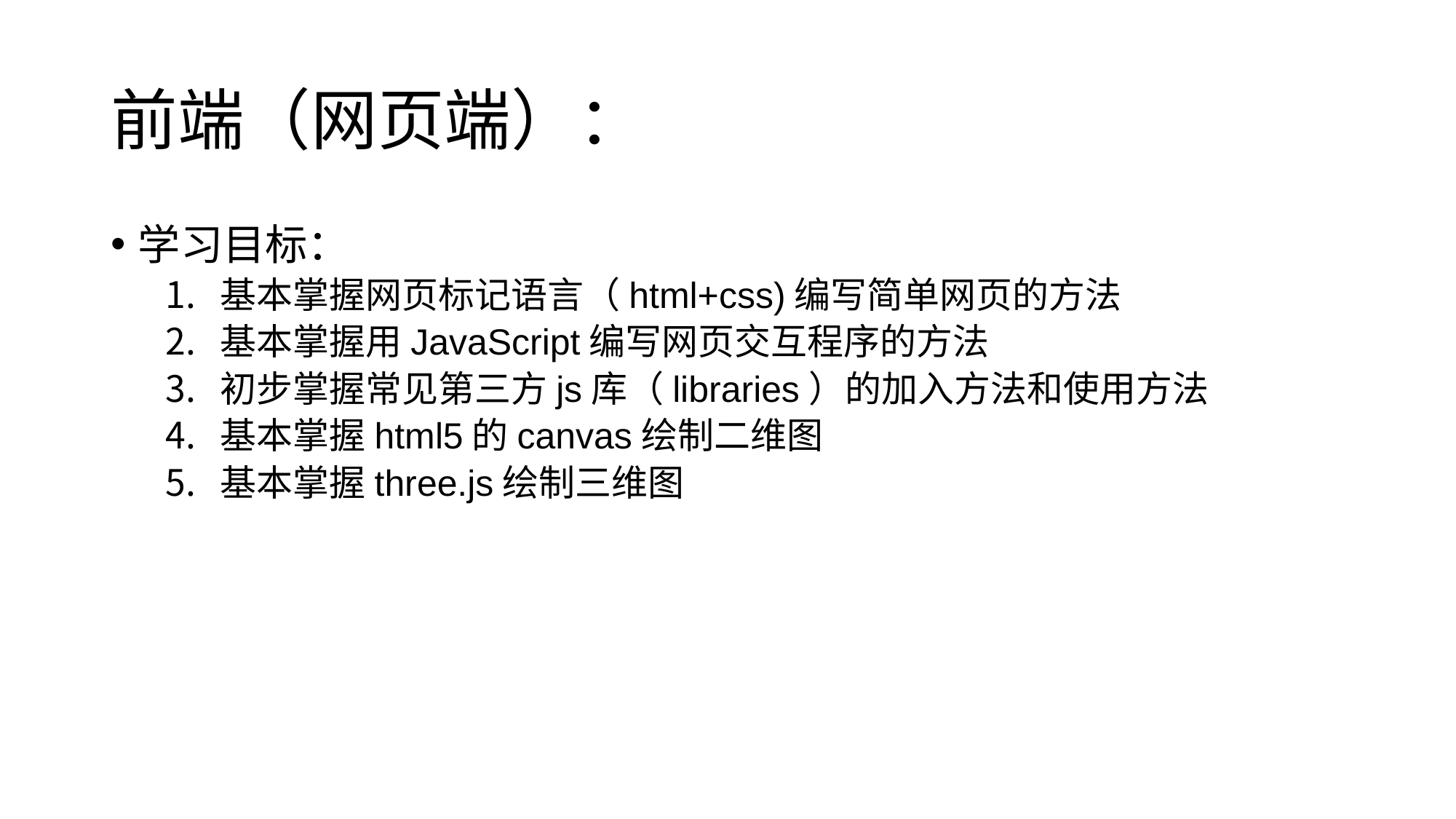

# 前端（网页端）：
学习目标：
基本掌握网页标记语言（html+css)编写简单网页的方法
基本掌握用JavaScript编写网页交互程序的方法
初步掌握常见第三方js库（libraries）的加入方法和使用方法
基本掌握html5的canvas绘制二维图
基本掌握three.js绘制三维图